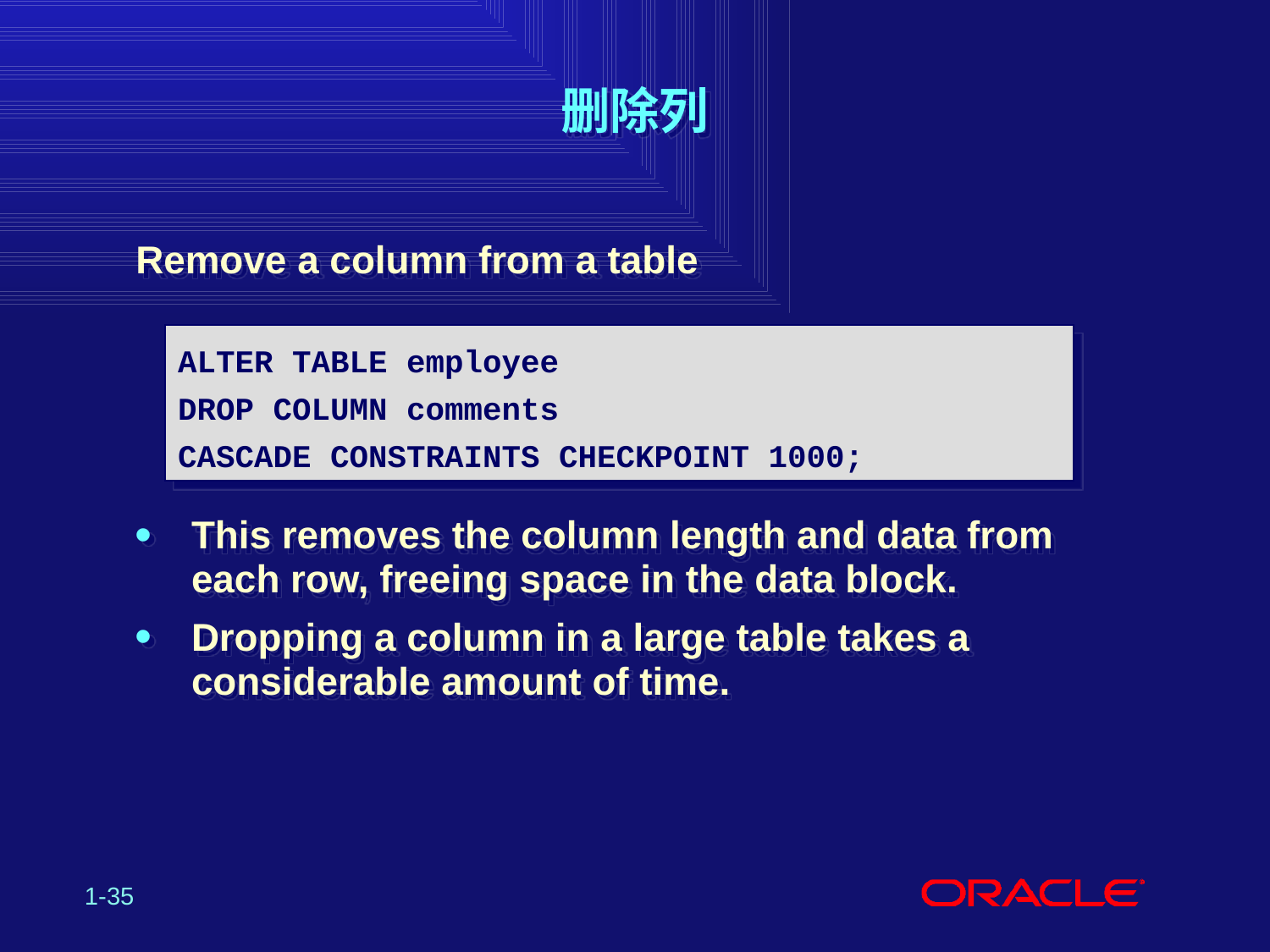

# 删除列
Remove a column from a table
ALTER TABLE employee
DROP COLUMN comments
CASCADE CONSTRAINTS CHECKPOINT 1000;
This removes the column length and data from each row, freeing space in the data block.
Dropping a column in a large table takes a considerable amount of time.